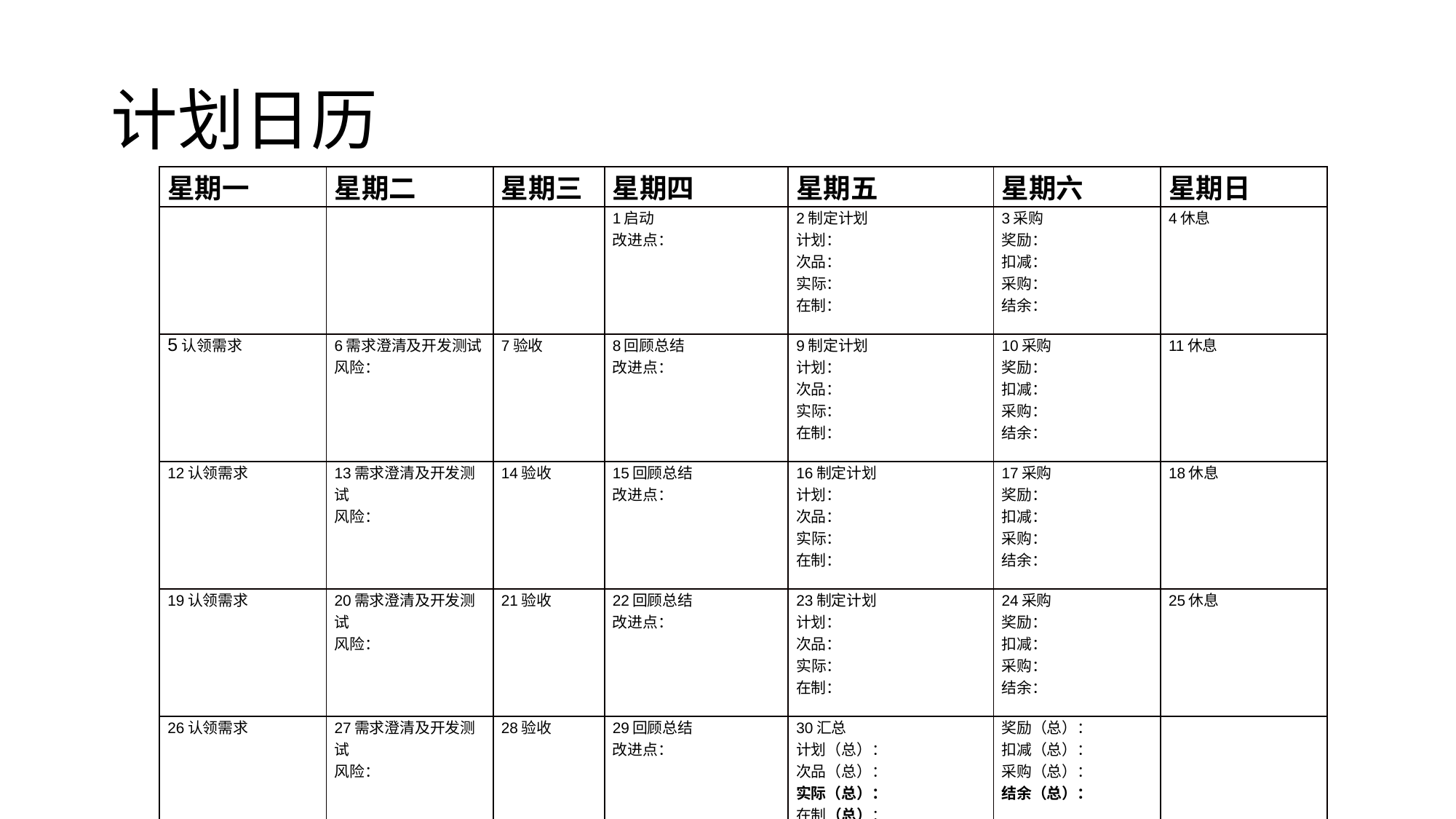

# 计划日历
| 星期一 | 星期二 | 星期三 | 星期四 | 星期五 | 星期六 | 星期日 |
| --- | --- | --- | --- | --- | --- | --- |
|  |  |  | 1启动 改进点： | 2制定计划 计划： 次品： 实际： 在制： | 3采购 奖励： 扣减： 采购： 结余： | 4休息 |
| 5认领需求 | 6需求澄清及开发测试 风险： | 7验收 | 8回顾总结 改进点： | 9制定计划 计划： 次品： 实际： 在制： | 10采购 奖励： 扣减： 采购： 结余： | 11休息 |
| 12认领需求 | 13需求澄清及开发测试 风险： | 14验收 | 15回顾总结 改进点： | 16制定计划 计划： 次品： 实际： 在制： | 17采购 奖励： 扣减： 采购： 结余： | 18休息 |
| 19认领需求 | 20需求澄清及开发测试 风险： | 21验收 | 22回顾总结 改进点： | 23制定计划 计划： 次品： 实际： 在制： | 24采购 奖励： 扣减： 采购： 结余： | 25休息 |
| 26认领需求 | 27需求澄清及开发测试 风险： | 28验收 | 29回顾总结 改进点： | 30汇总 计划（总）： 次品（总）： 实际（总）： 在制（总）： | 奖励（总）： 扣减（总）： 采购（总）： 结余（总）： |  |